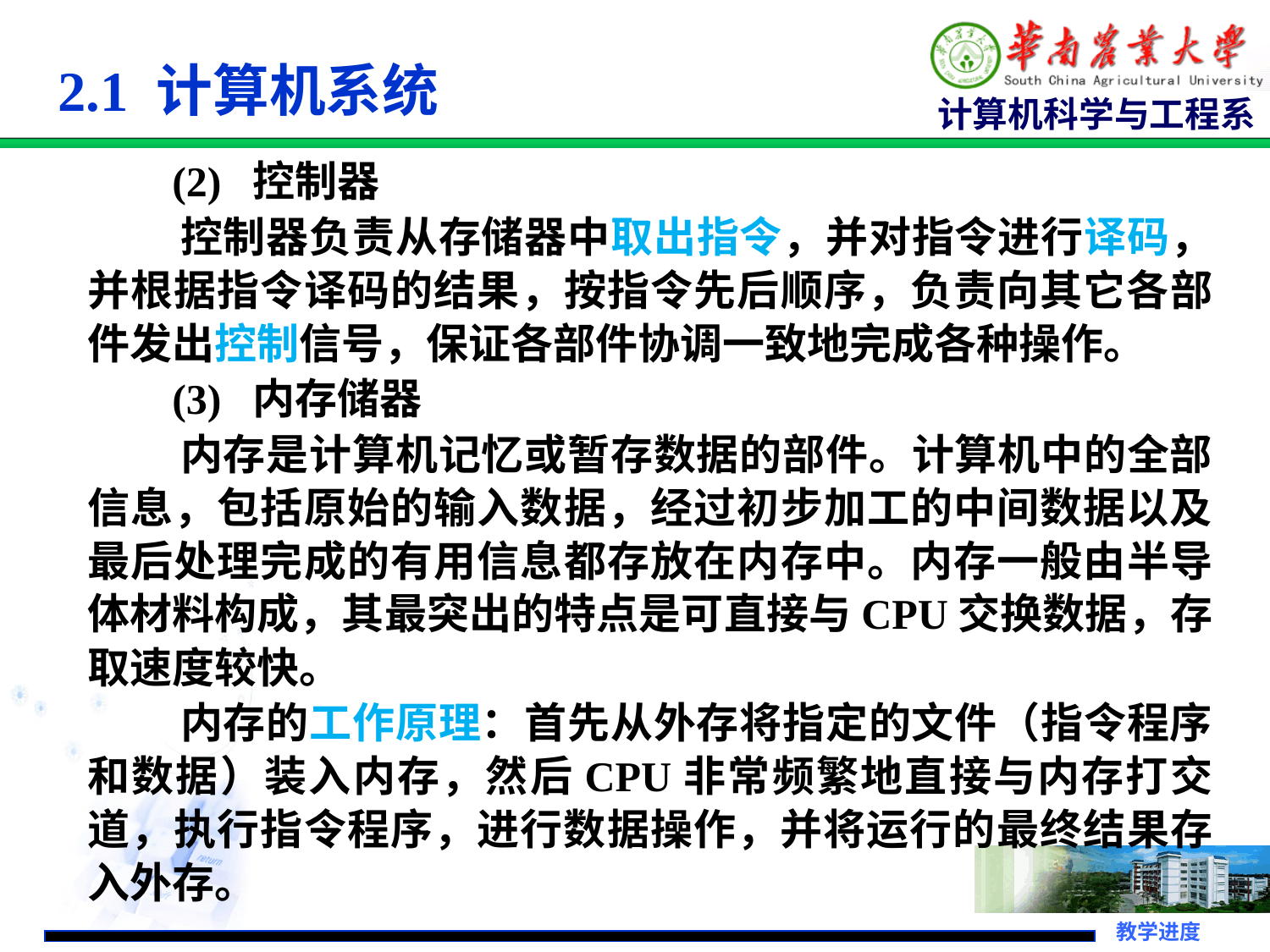

# 2.1 计算机系统
        (2)  控制器
        控制器负责从存储器中取出指令，并对指令进行译码，并根据指令译码的结果，按指令先后顺序，负责向其它各部件发出控制信号，保证各部件协调一致地完成各种操作。
        (3)  内存储器
        内存是计算机记忆或暂存数据的部件。计算机中的全部信息，包括原始的输入数据，经过初步加工的中间数据以及最后处理完成的有用信息都存放在内存中。内存一般由半导体材料构成，其最突出的特点是可直接与CPU交换数据，存取速度较快。
        内存的工作原理：首先从外存将指定的文件（指令程序和数据）装入内存，然后CPU非常频繁地直接与内存打交道，执行指令程序，进行数据操作，并将运行的最终结果存入外存。